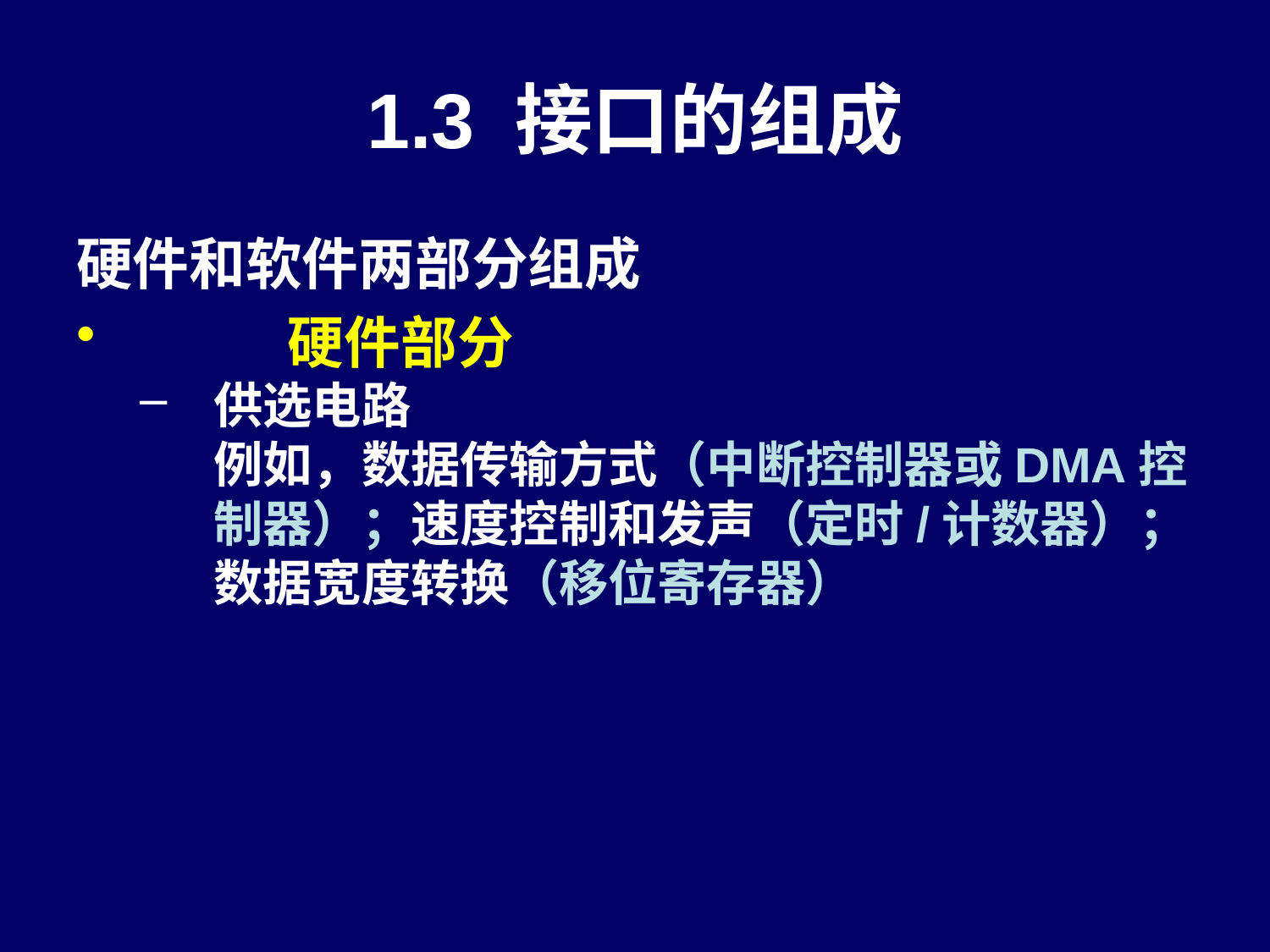

# 1.3 接口的组成
硬件和软件两部分组成
	硬件部分
供选电路
	例如，数据传输方式（中断控制器或DMA控制器）；速度控制和发声（定时/计数器）；数据宽度转换（移位寄存器）